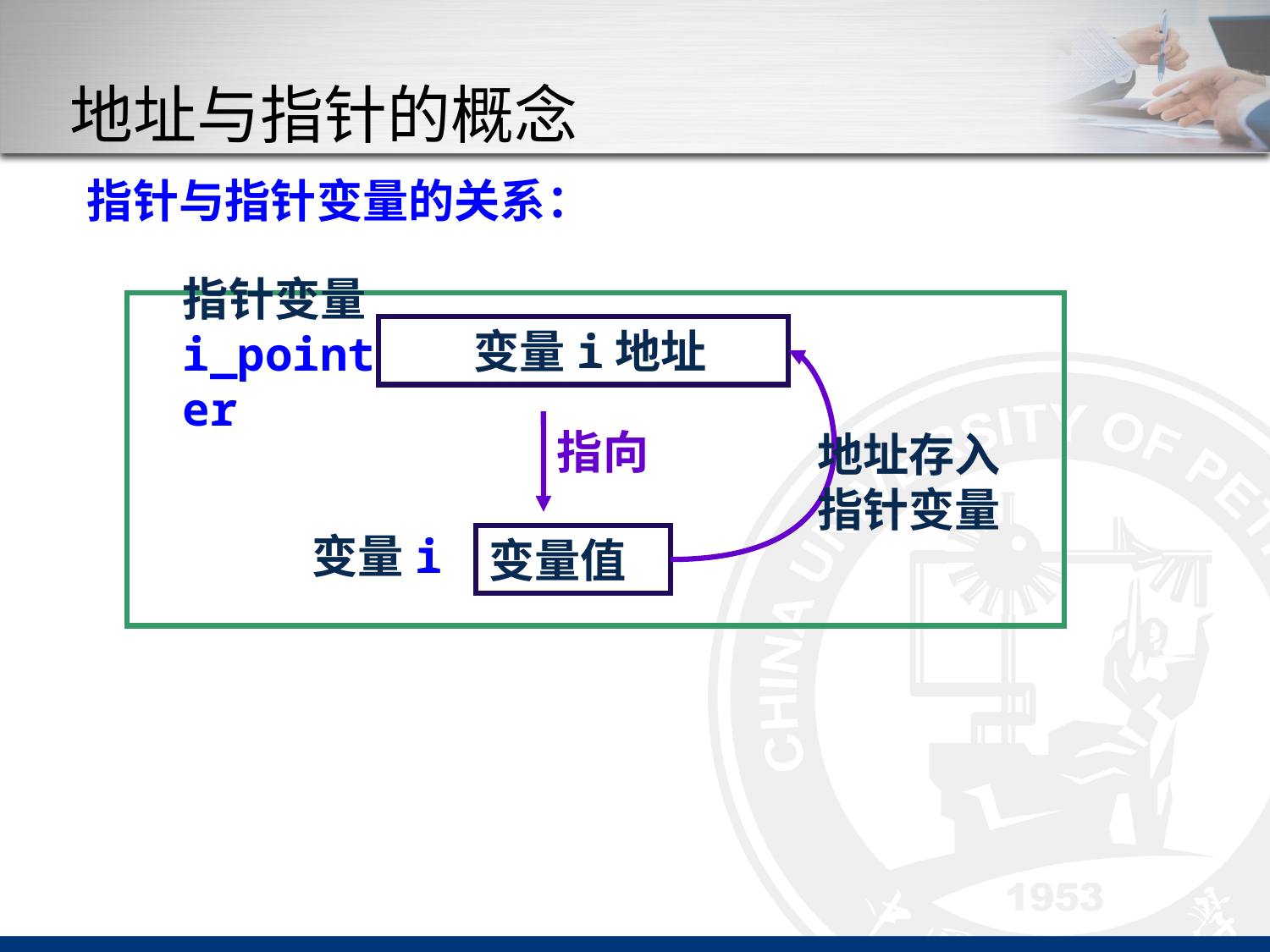

# 地址与指针的概念
 指针与指针变量的关系：
指针变量
i_pointer

变量i地址

指向
地址存入
指针变量
变量i
变量值